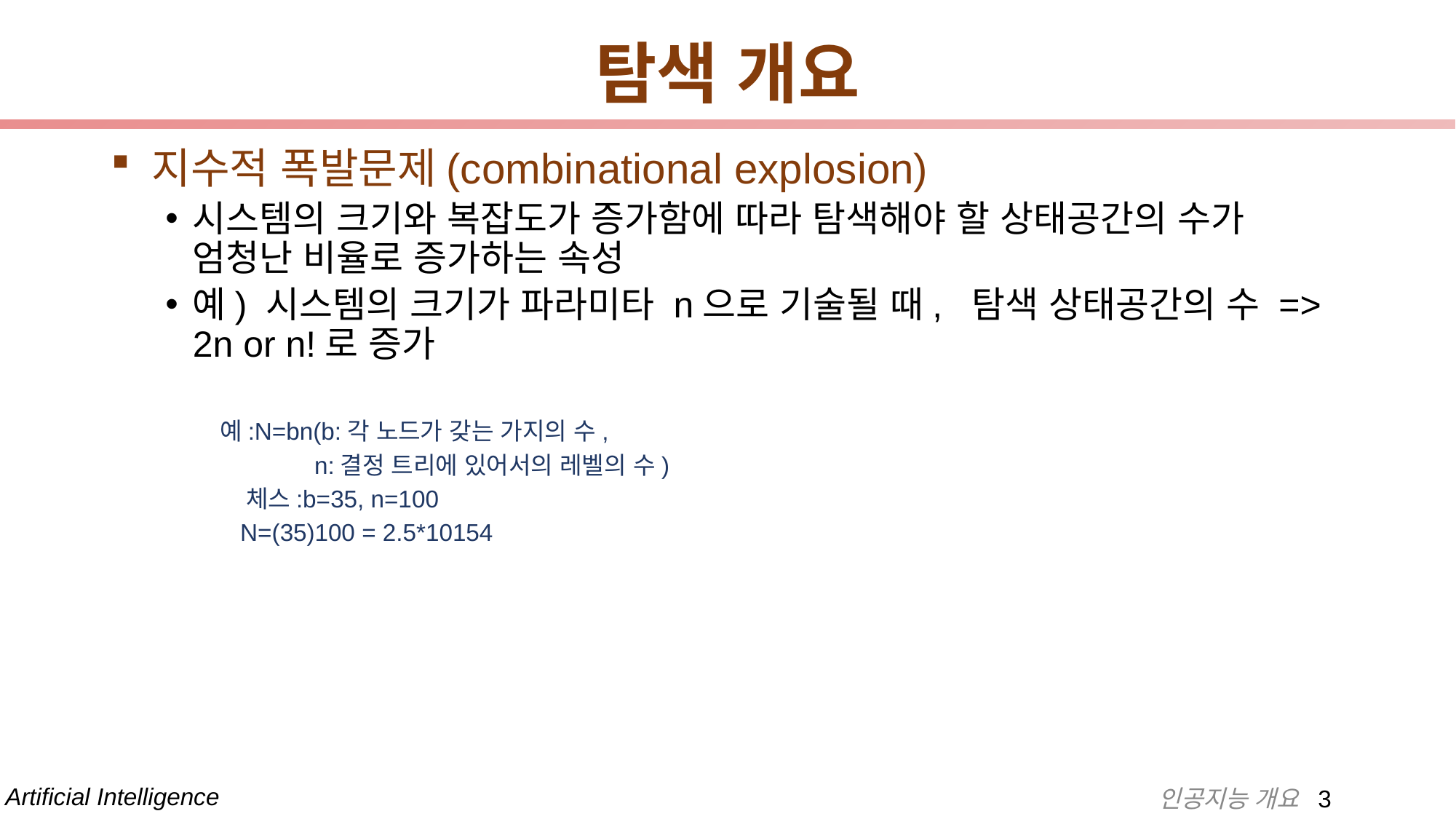

# 탐색 개요
지수적 폭발문제(combinational explosion)
시스템의 크기와 복잡도가 증가함에 따라 탐색해야 할 상태공간의 수가 엄청난 비율로 증가하는 속성
예) 시스템의 크기가 파라미타 n으로 기술될 때,  탐색 상태공간의 수 => 2n or n!로 증가

예:N=bn(b:각 노드가 갖는 가지의 수,
              n:결정 트리에 있어서의 레벨의 수)
   체스:b=35, n=100
   N=(35)100 = 2.5*10154